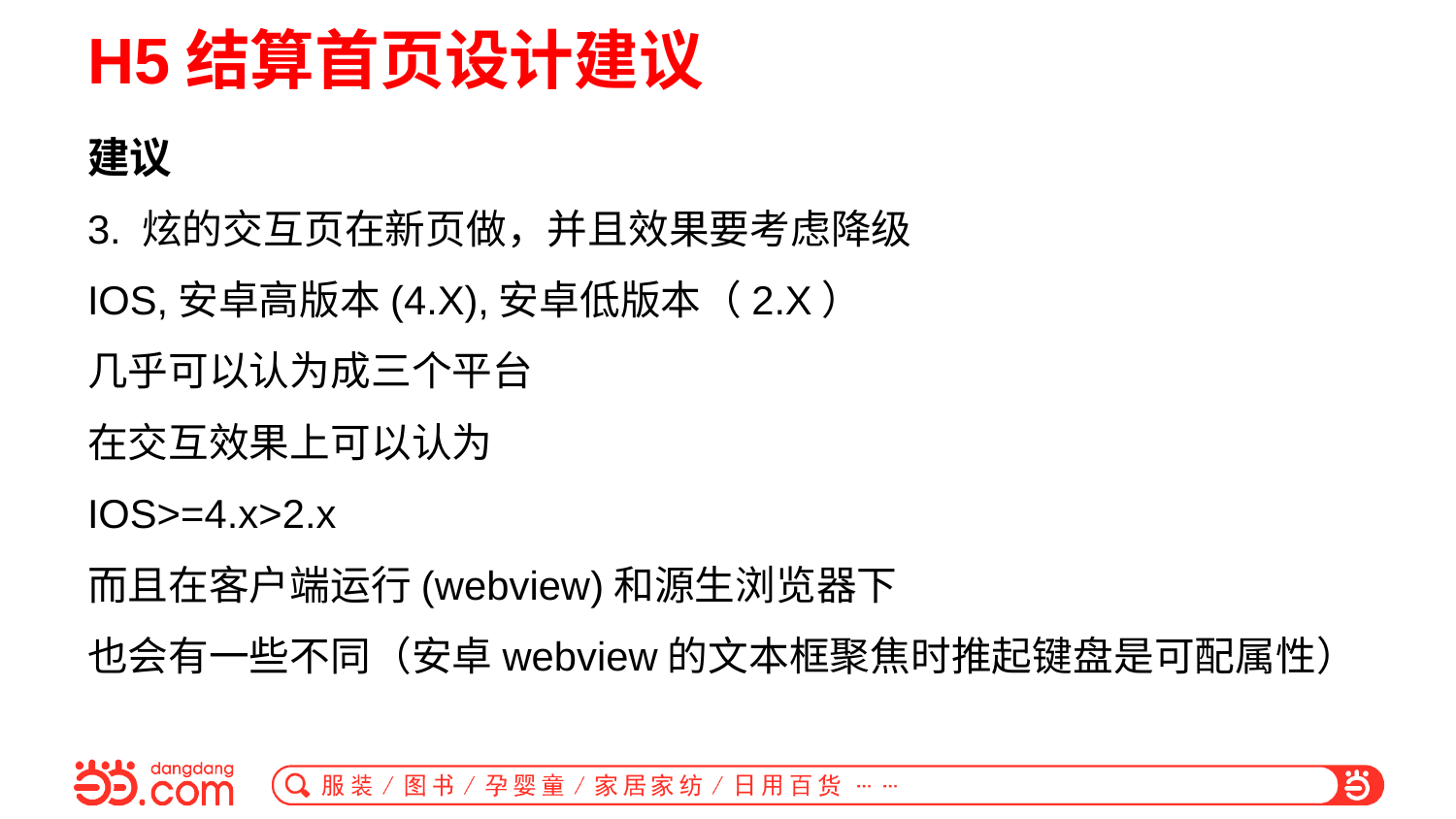

# H5结算首页设计建议
建议
3. 炫的交互页在新页做，并且效果要考虑降级
IOS,安卓高版本(4.X),安卓低版本（2.X）
几乎可以认为成三个平台
在交互效果上可以认为
IOS>=4.x>2.x
而且在客户端运行(webview)和源生浏览器下
也会有一些不同（安卓webview的文本框聚焦时推起键盘是可配属性）